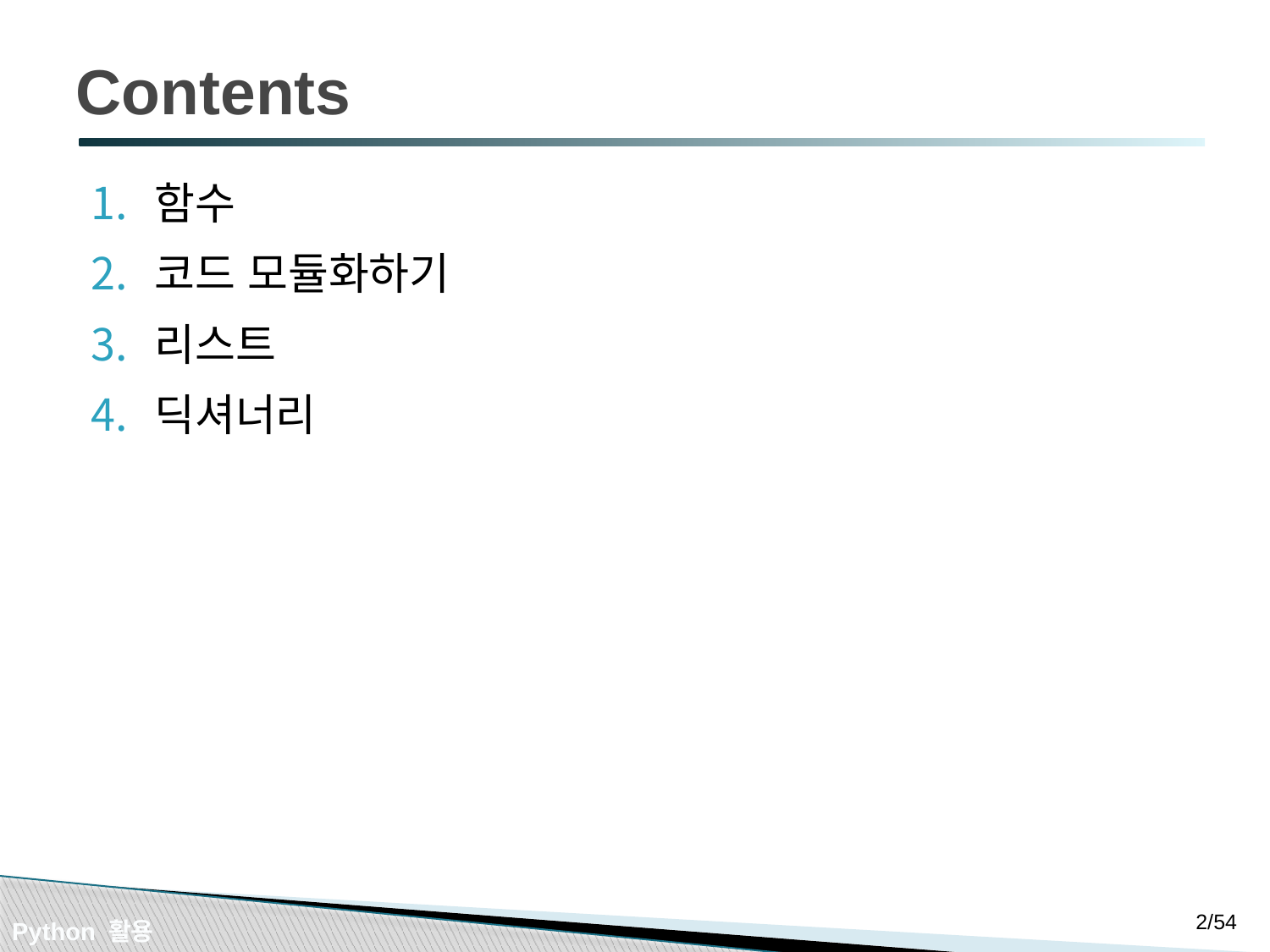

# Contents
함수
코드 모듈화하기
리스트
딕셔너리

2